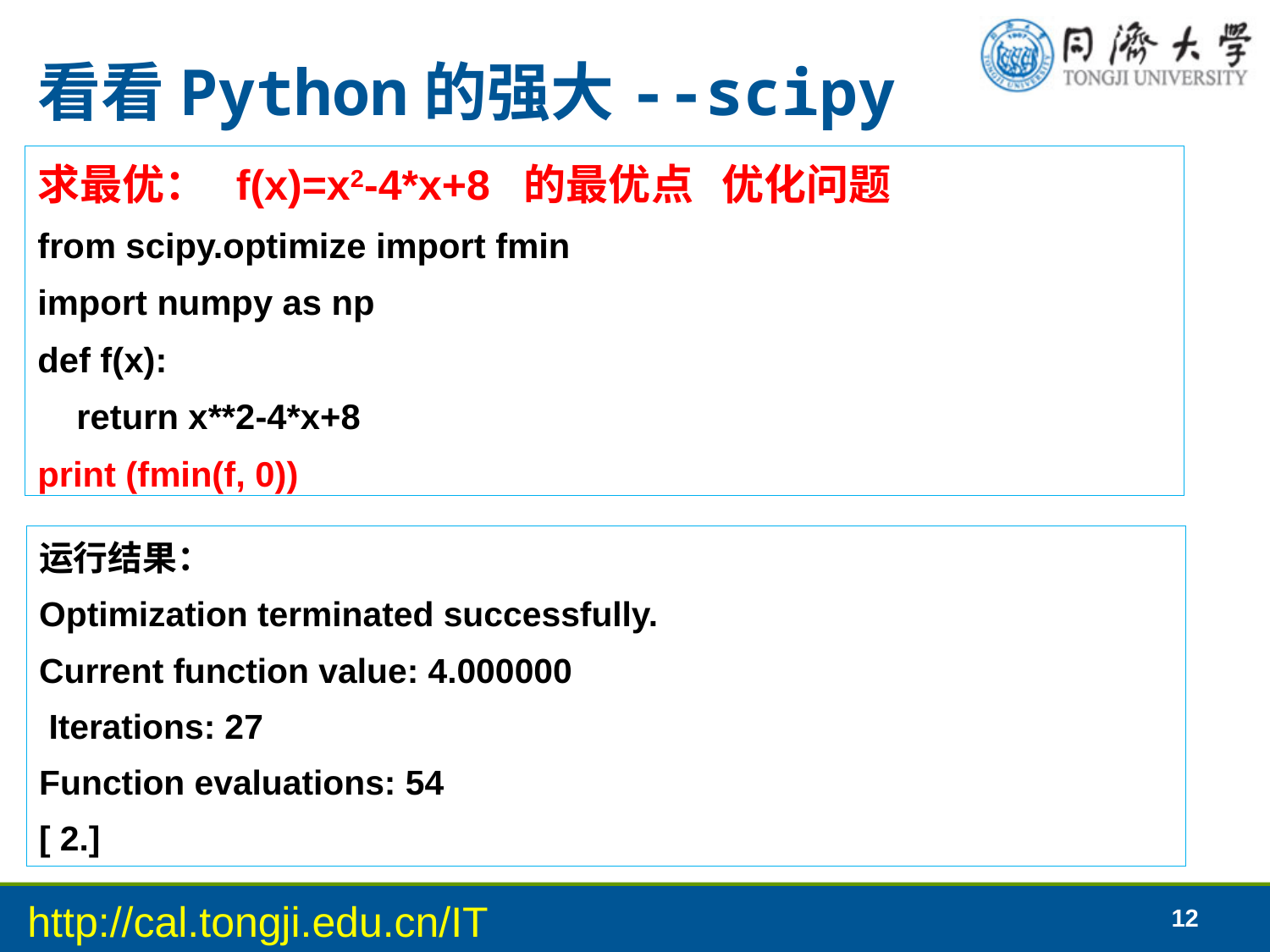

# 看看Python的强大--scipy
求最优：  f(x)=x2-4*x+8  的最优点   优化问题
from scipy.optimize import fmin
import numpy as np
def f(x):
    return x**2-4*x+8
print (fmin(f, 0))
运行结果：
Optimization terminated successfully.
Current function value: 4.000000
 Iterations: 27
Function evaluations: 54
[ 2.]